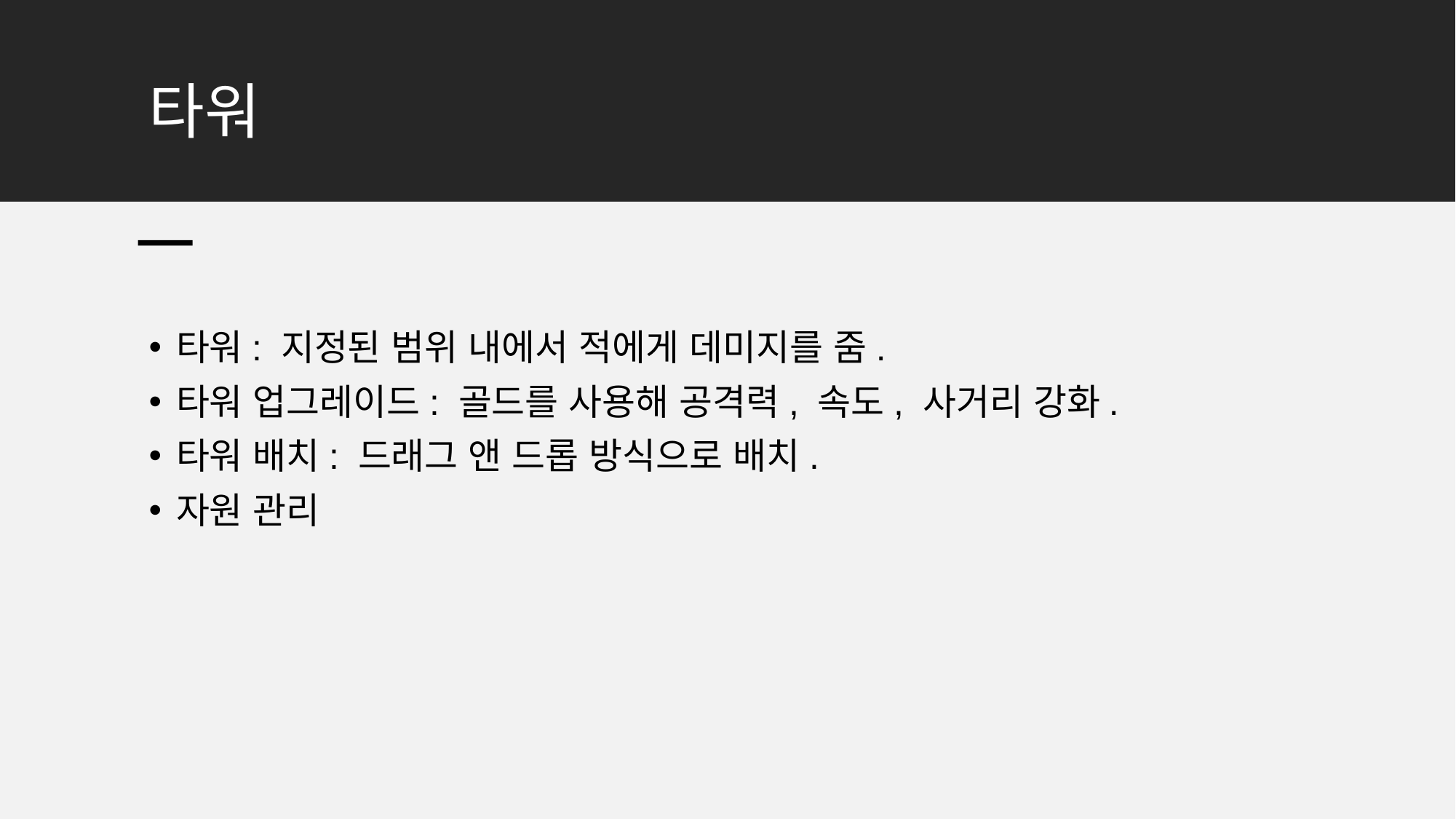

# 타워

타워: 지정된 범위 내에서 적에게 데미지를 줌.
타워 업그레이드: 골드를 사용해 공격력, 속도, 사거리 강화.
타워 배치: 드래그 앤 드롭 방식으로 배치.
자원 관리